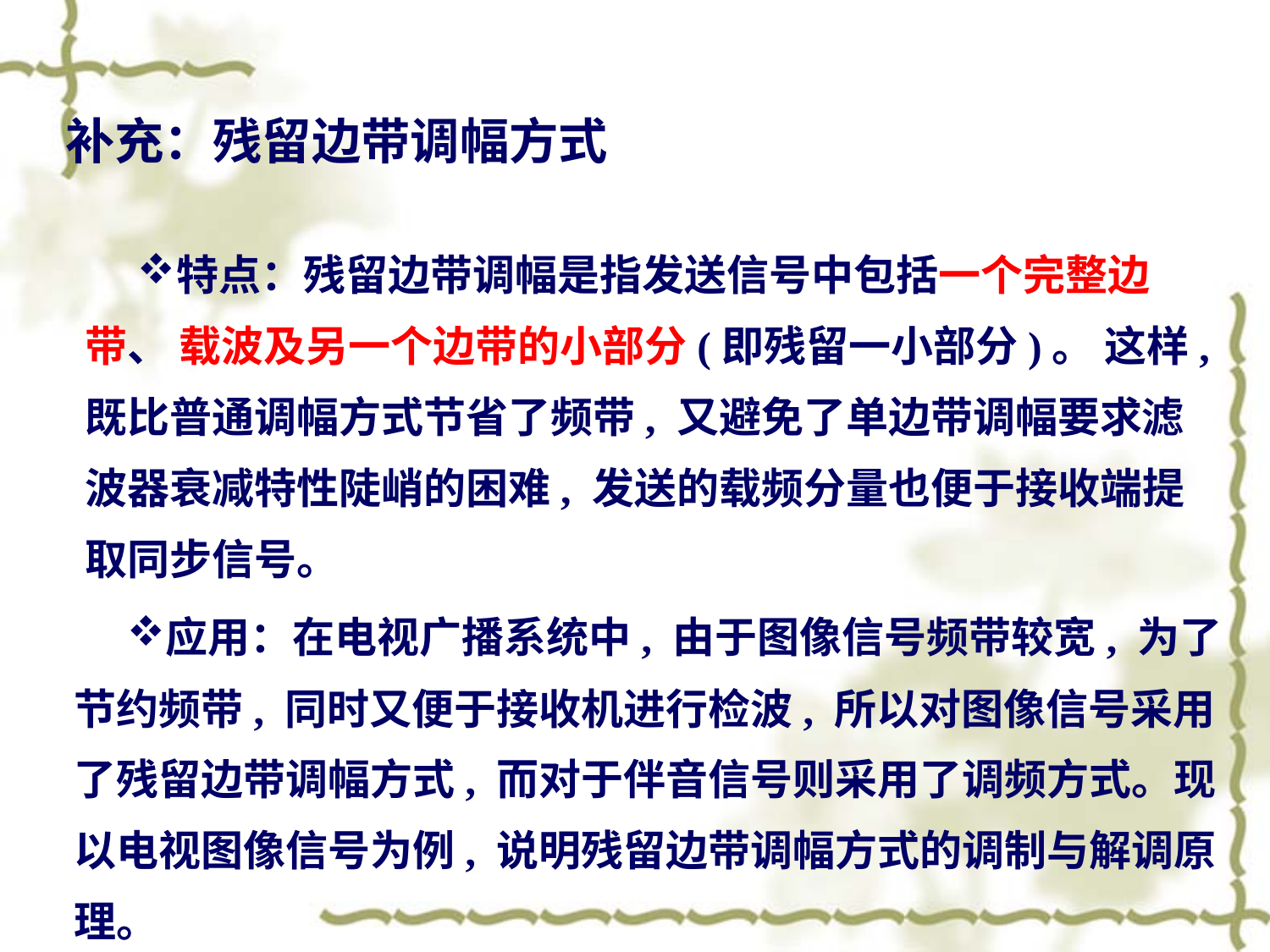

补充：残留边带调幅方式
特点：残留边带调幅是指发送信号中包括一个完整边带、 载波及另一个边带的小部分(即残留一小部分)。 这样, 既比普通调幅方式节省了频带, 又避免了单边带调幅要求滤波器衰减特性陡峭的困难, 发送的载频分量也便于接收端提取同步信号。
应用：在电视广播系统中, 由于图像信号频带较宽, 为了节约频带, 同时又便于接收机进行检波, 所以对图像信号采用了残留边带调幅方式, 而对于伴音信号则采用了调频方式。现以电视图像信号为例, 说明残留边带调幅方式的调制与解调原理。